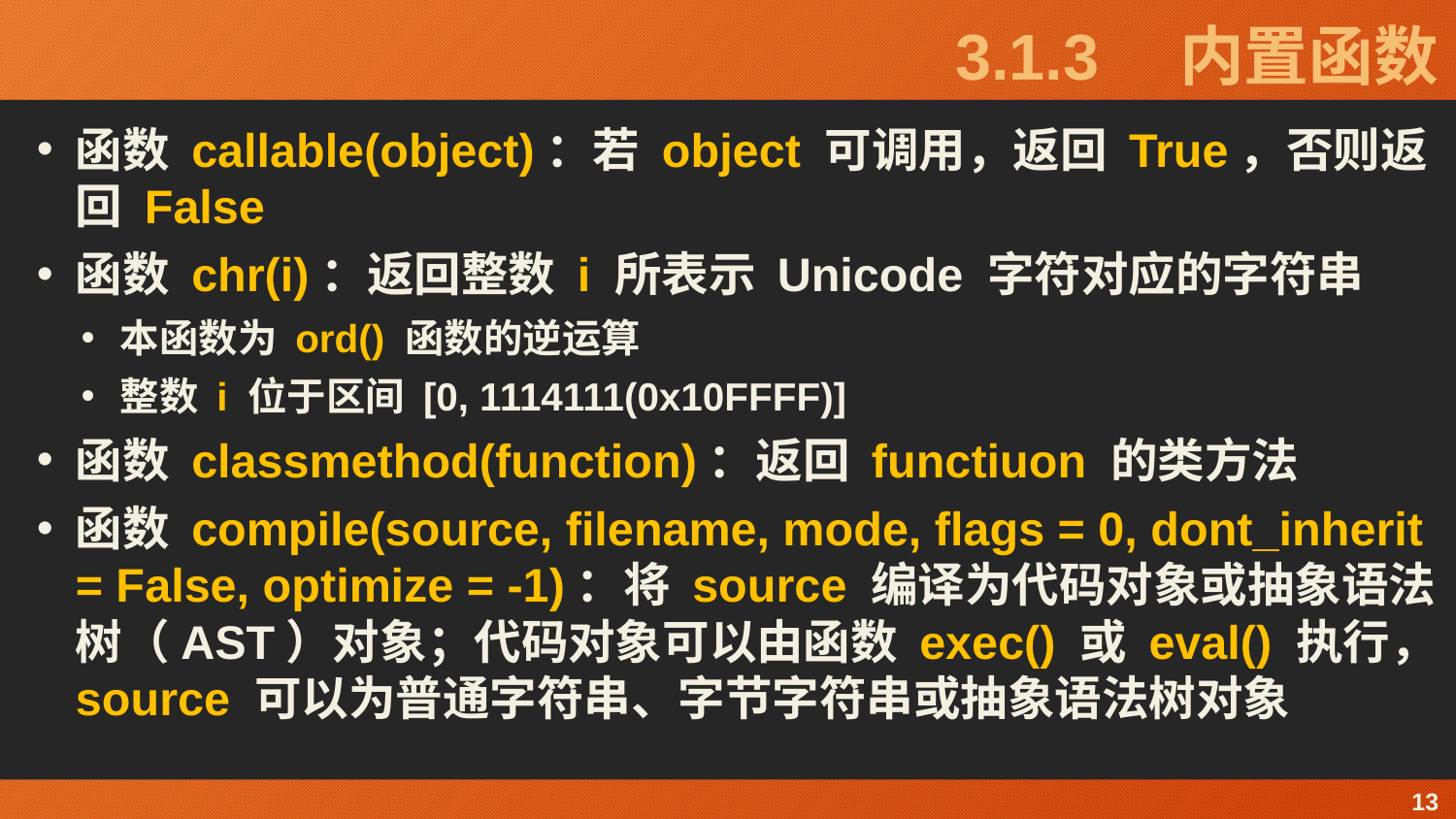

# 3.1.3　内置函数
函数 callable(object)：若 object 可调用，返回 True，否则返回 False
函数 chr(i)：返回整数 i 所表示 Unicode 字符对应的字符串
本函数为 ord() 函数的逆运算
整数 i 位于区间 [0, 1114111(0x10FFFF)]
函数 classmethod(function)：返回 functiuon 的类方法
函数 compile(source, filename, mode, flags = 0, dont_inherit = False, optimize = -1)：将 source 编译为代码对象或抽象语法树（AST）对象；代码对象可以由函数 exec() 或 eval() 执行，source 可以为普通字符串、字节字符串或抽象语法树对象
13